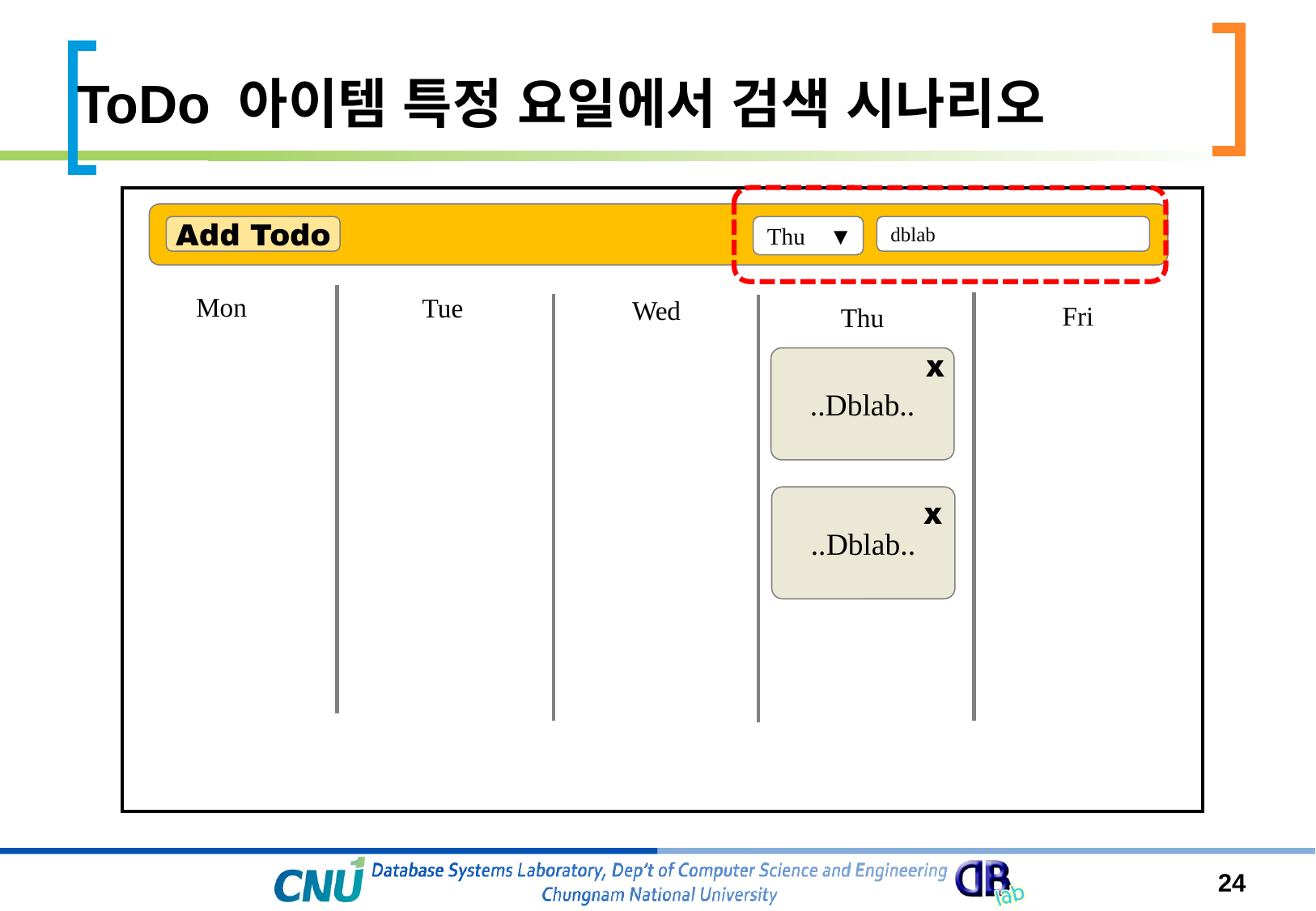

# ToDo 아이템 특정 요일에서 검색 시나리오

▼
Add Todo
Thu
dblab
Mon
Tue
Wed
Fri
Thu
X
..Dblab..
..Dblab..
X
24